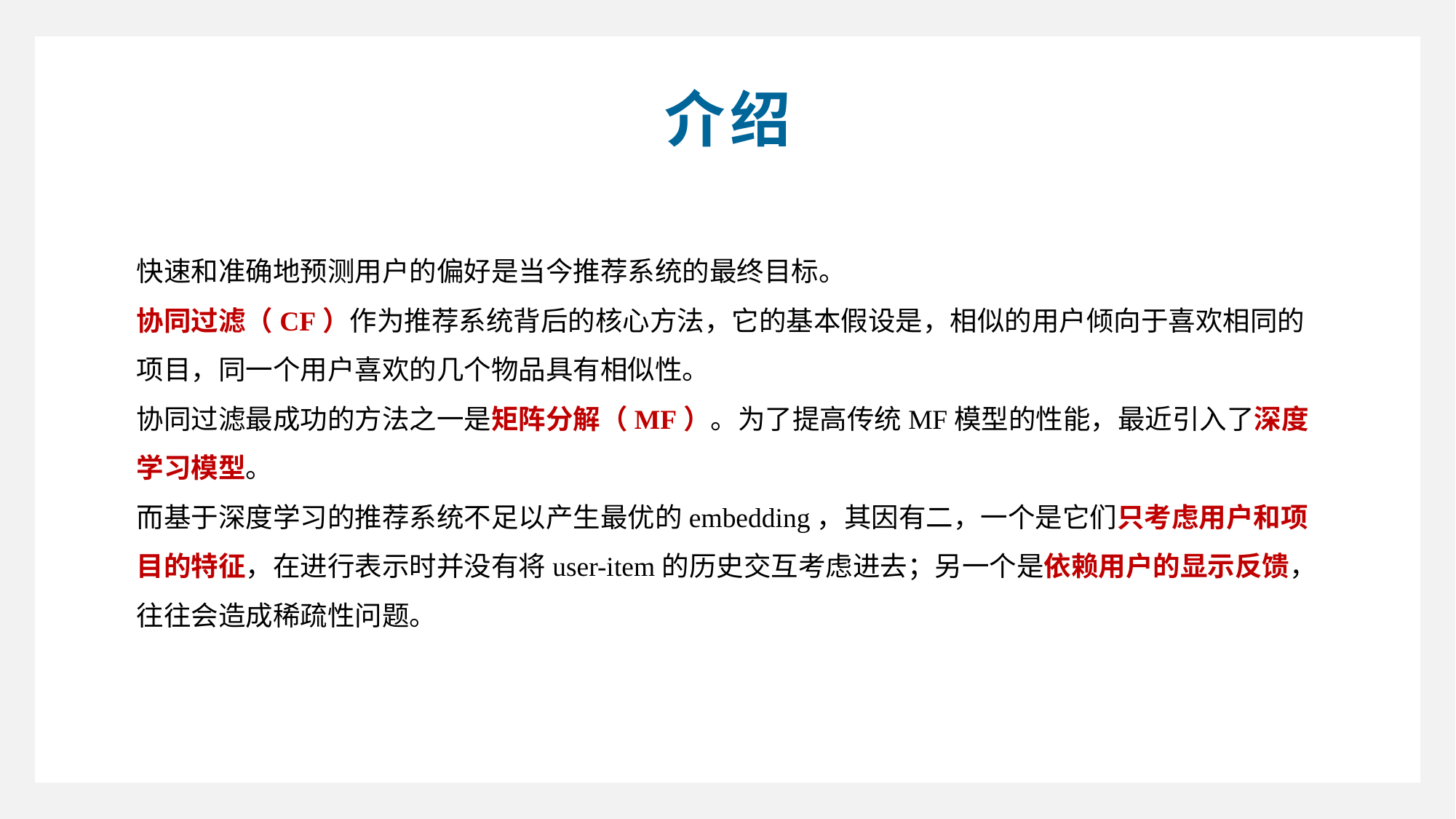

介绍
快速和准确地预测用户的偏好是当今推荐系统的最终目标。
协同过滤（CF）作为推荐系统背后的核心方法，它的基本假设是，相似的用户倾向于喜欢相同的项目，同一个用户喜欢的几个物品具有相似性。
协同过滤最成功的方法之一是矩阵分解（MF）。为了提高传统MF模型的性能，最近引入了深度学习模型。
而基于深度学习的推荐系统不足以产生最优的embedding，其因有二，一个是它们只考虑用户和项目的特征，在进行表示时并没有将user-item的历史交互考虑进去；另一个是依赖用户的显示反馈，往往会造成稀疏性问题。